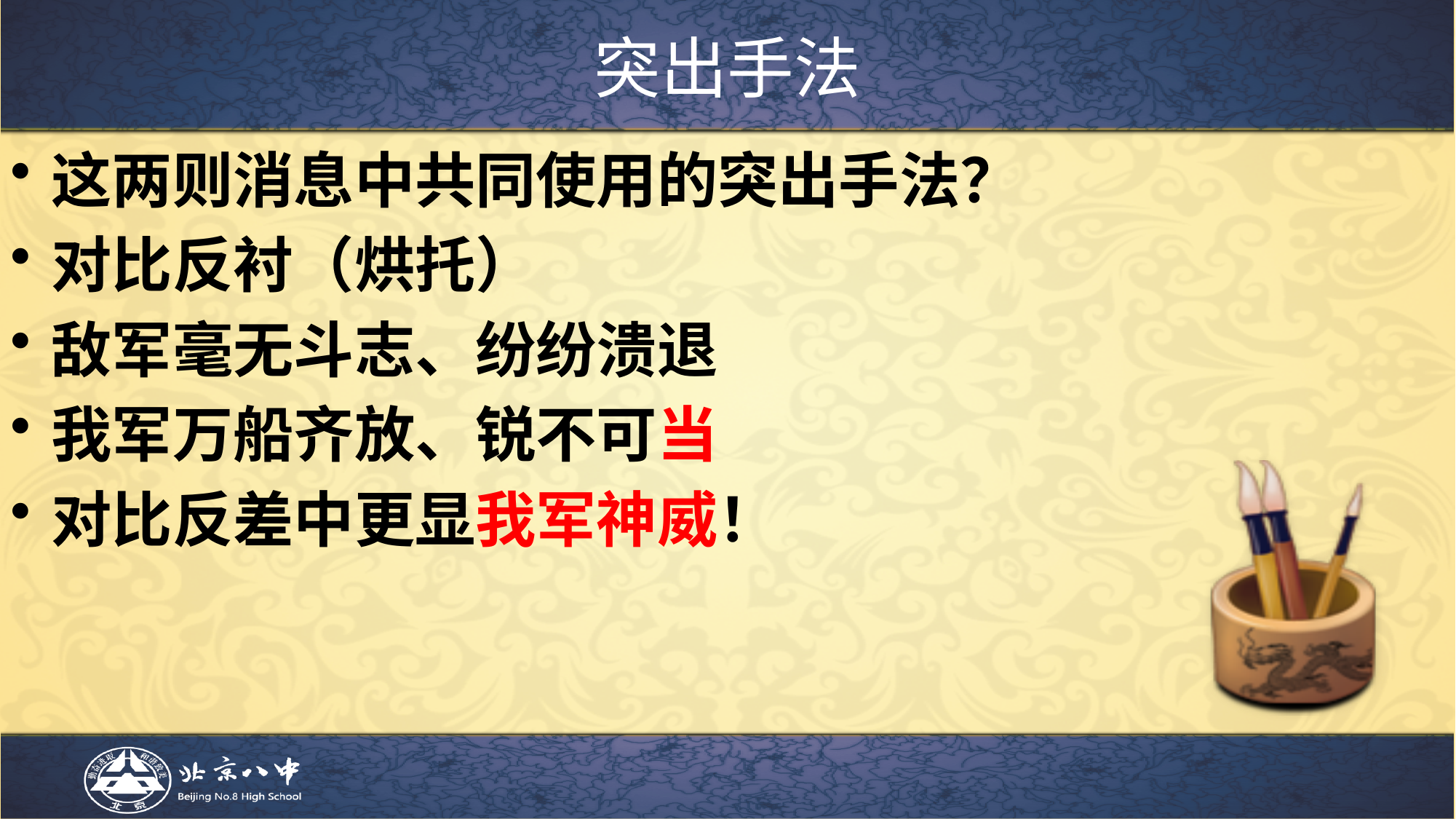

# 突出手法
这两则消息中共同使用的突出手法？
对比反衬（烘托）
敌军毫无斗志、纷纷溃退
我军万船齐放、锐不可当
对比反差中更显我军神威！